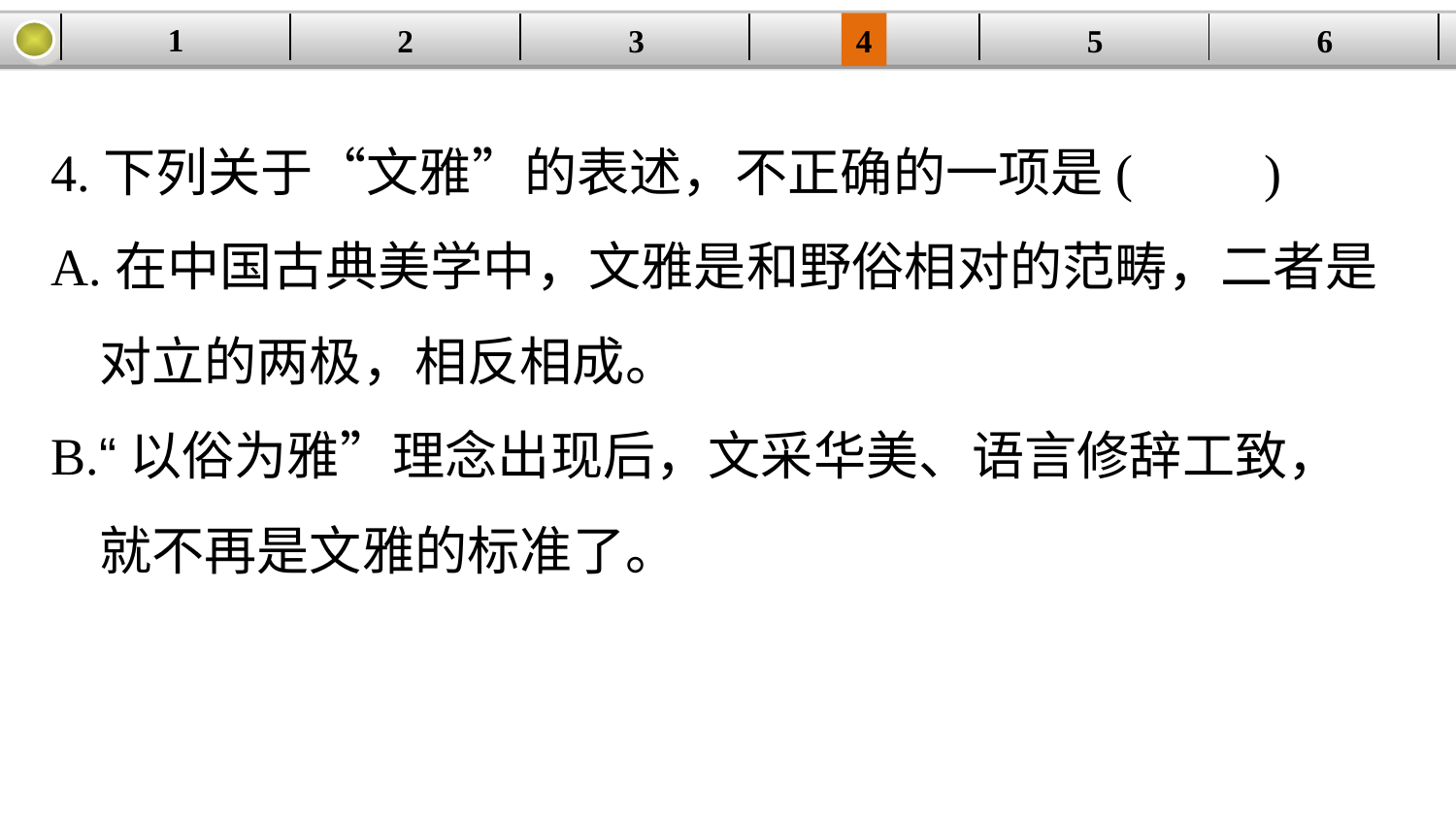

1
3
4
5
6
2
|  |  |  |  |  |  |
| --- | --- | --- | --- | --- | --- |

4.下列关于“文雅”的表述，不正确的一项是(　　)
A.在中国古典美学中，文雅是和野俗相对的范畴，二者是
   对立的两极，相反相成。
B.“以俗为雅”理念出现后，文采华美、语言修辞工致，
   就不再是文雅的标准了。